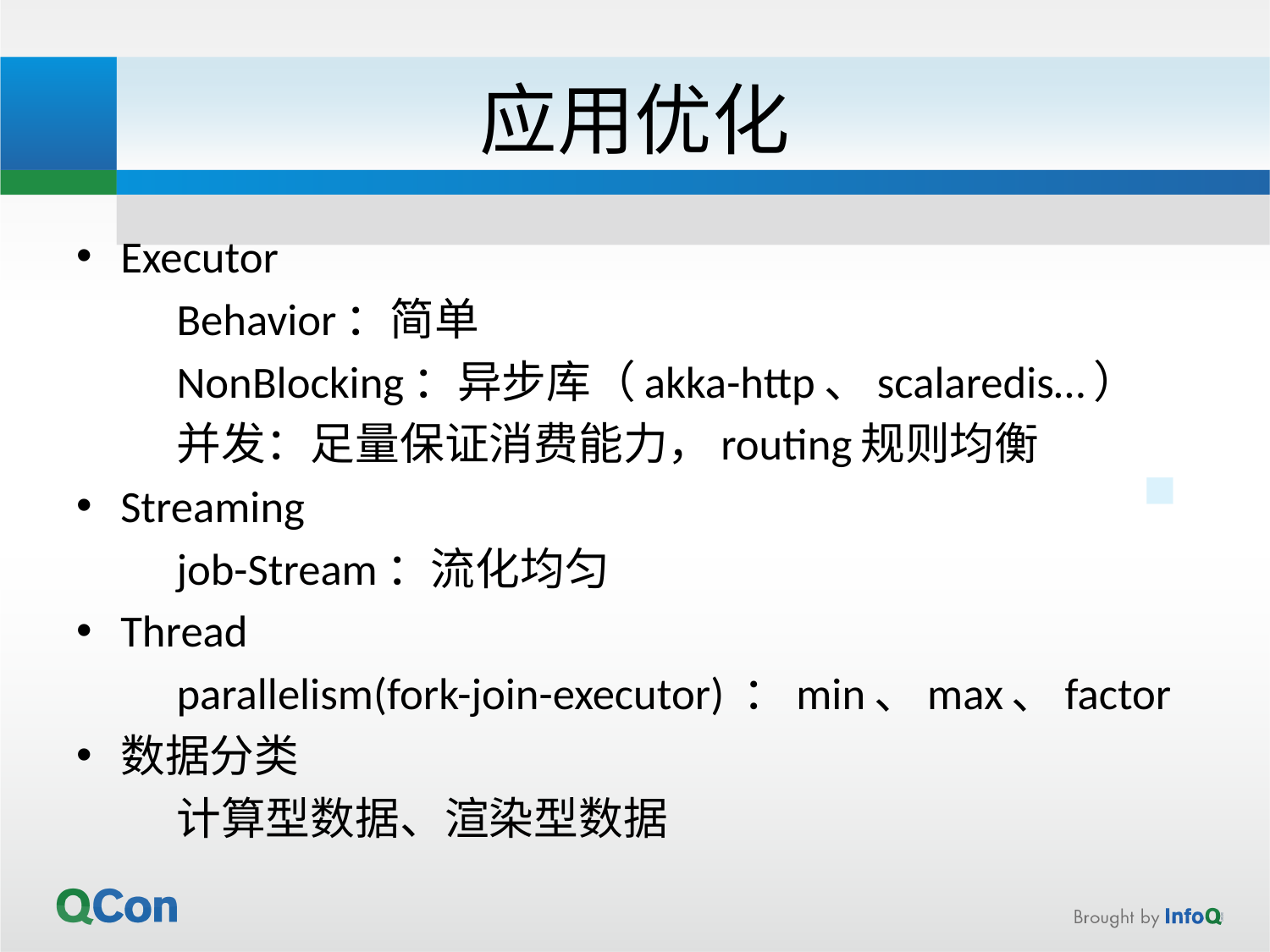

# 应用优化
Executor
	Behavior：简单
	NonBlocking：异步库（akka-http、scalaredis…）
	并发：足量保证消费能力，routing规则均衡
Streaming
	job-Stream：流化均匀
Thread
	parallelism(fork-join-executor) ：min、max、factor
数据分类
	计算型数据、渲染型数据